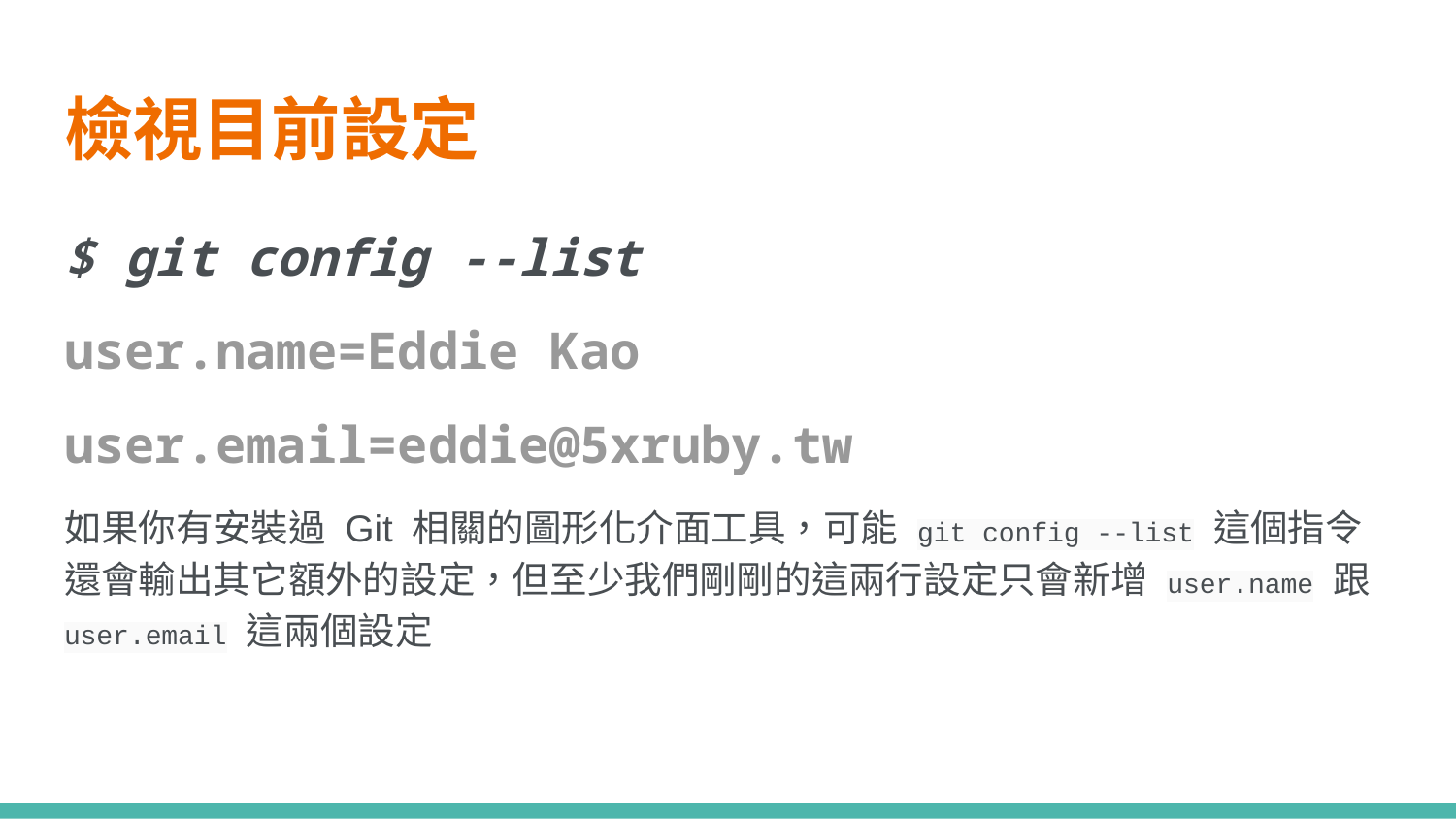

# 檢視目前設定
$ git config --list
user.name=Eddie Kao
user.email=eddie@5xruby.tw
如果你有安裝過 Git 相關的圖形化介面工具，可能 git config --list 這個指令還會輸出其它額外的設定，但至少我們剛剛的這兩行設定只會新增 user.name 跟 user.email 這兩個設定